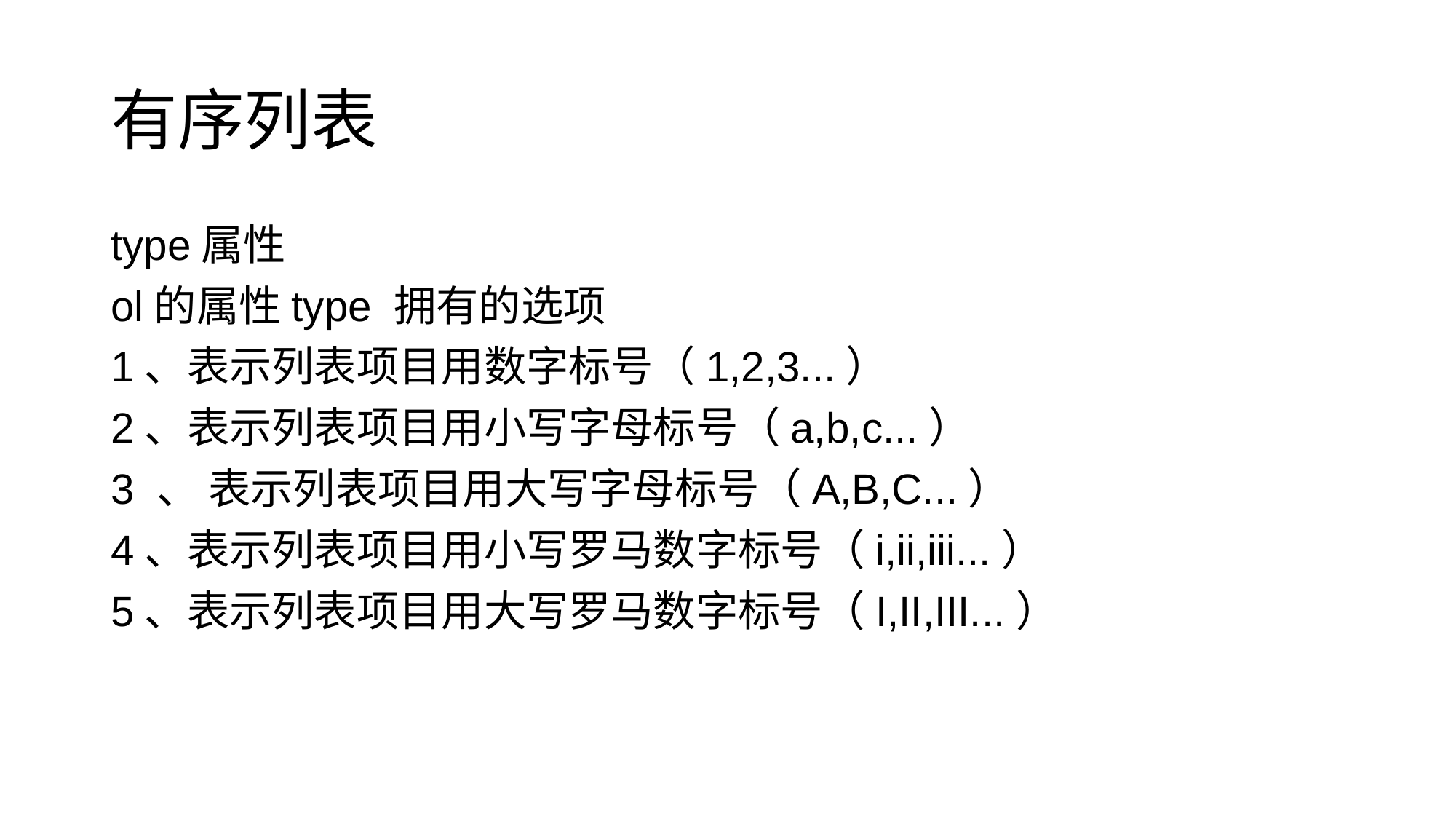

# 有序列表
type属性
ol的属性type 拥有的选项
1、表示列表项目用数字标号（1,2,3...）
2、表示列表项目用小写字母标号（a,b,c...）
3 、 表示列表项目用大写字母标号（A,B,C...）
4、表示列表项目用小写罗马数字标号（i,ii,iii...）
5、表示列表项目用大写罗马数字标号（I,II,III...）